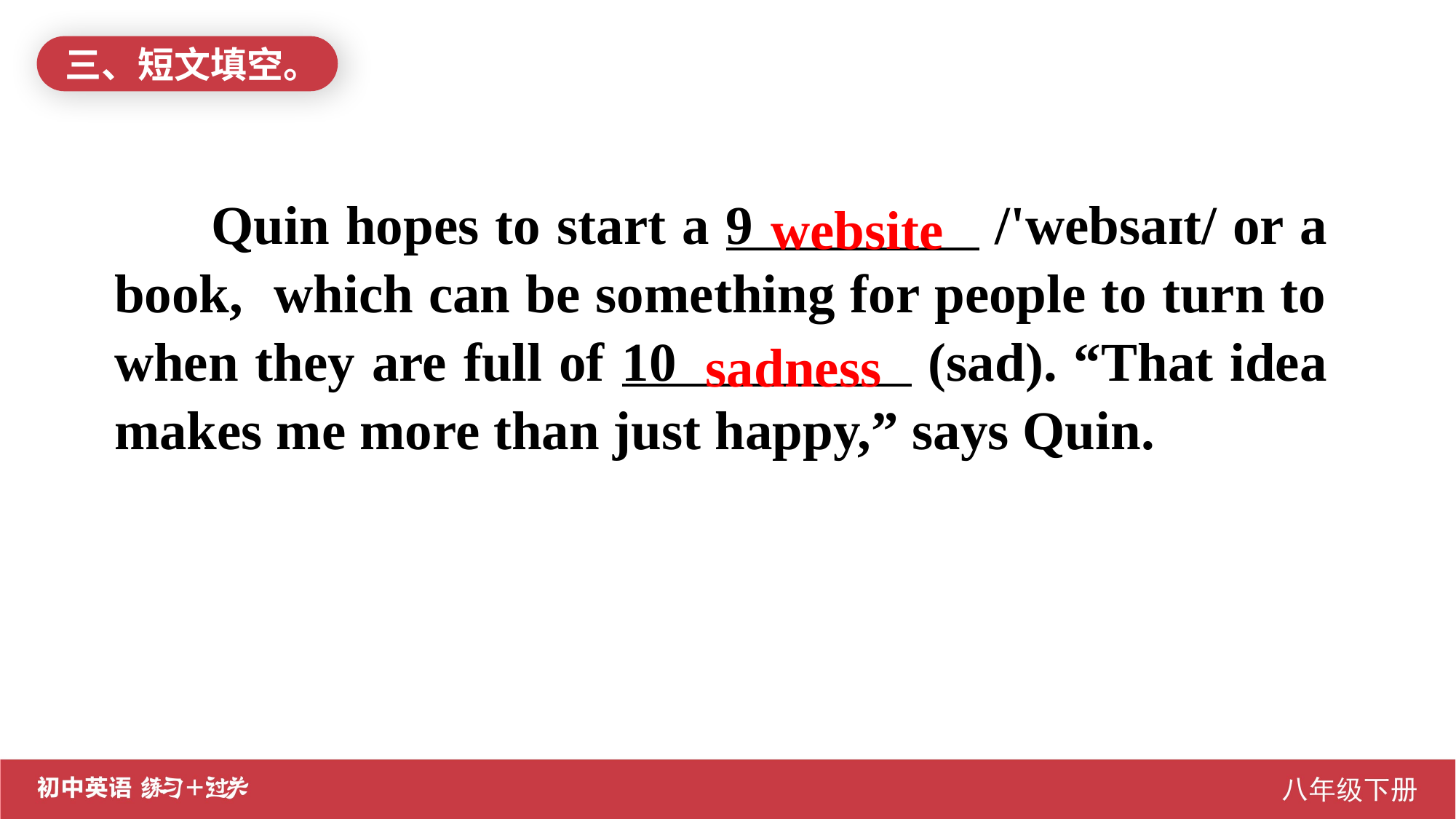

三、短文填空。
website
      Quin hopes to start a 9               /'websaɪt/ or a book,  which can be something for people to turn to when they are full of 10               (sad). “That idea makes me more than just happy,” says Quin.
sadness